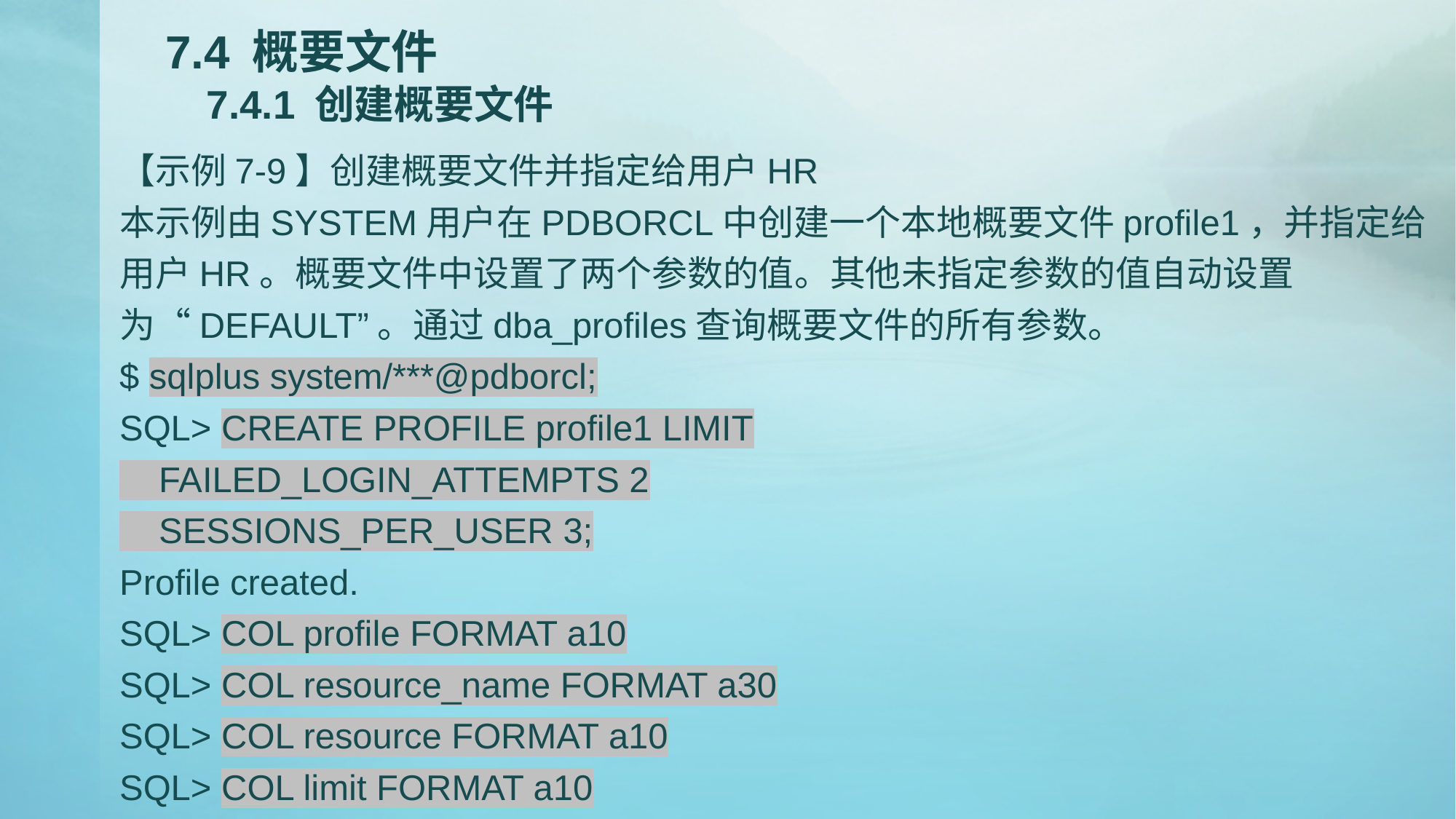

# 7.4 概要文件 7.4.1 创建概要文件
【示例7-9】创建概要文件并指定给用户HR
本示例由SYSTEM用户在PDBORCL中创建一个本地概要文件profile1，并指定给用户HR。概要文件中设置了两个参数的值。其他未指定参数的值自动设置为“DEFAULT”。通过dba_profiles查询概要文件的所有参数。
$ sqlplus system/***@pdborcl;
SQL> CREATE PROFILE profile1 LIMIT
    FAILED_LOGIN_ATTEMPTS 2
    SESSIONS_PER_USER 3;
Profile created.
SQL> COL profile FORMAT a10
SQL> COL resource_name FORMAT a30
SQL> COL resource FORMAT a10
SQL> COL limit FORMAT a10